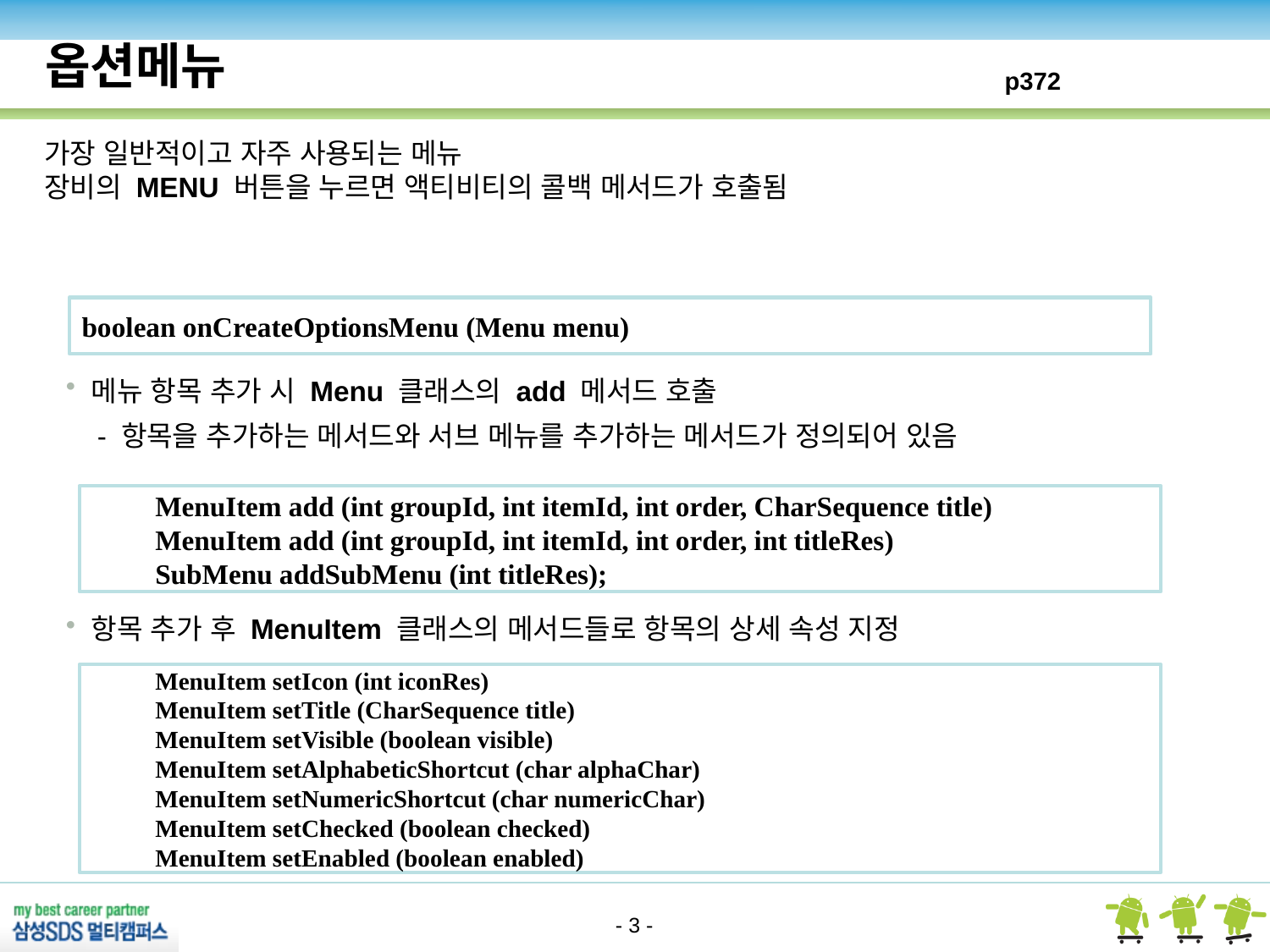

옵션메뉴
p372
가장 일반적이고 자주 사용되는 메뉴
장비의 MENU 버튼을 누르면 액티비티의 콜백 메서드가 호출됨

boolean onCreateOptionsMenu (Menu menu)
메뉴 항목 추가 시 Menu 클래스의 add 메서드 호출
    - 항목을 추가하는 메서드와 서브 메뉴를 추가하는 메서드가 정의되어 있음
MenuItem add (int groupId, int itemId, int order, CharSequence title)
MenuItem add (int groupId, int itemId, int order, int titleRes)
SubMenu addSubMenu (int titleRes);
항목 추가 후 MenuItem 클래스의 메서드들로 항목의 상세 속성 지정
MenuItem setIcon (int iconRes)
MenuItem setTitle (CharSequence title)
MenuItem setVisible (boolean visible)
MenuItem setAlphabeticShortcut (char alphaChar)
MenuItem setNumericShortcut (char numericChar)
MenuItem setChecked (boolean checked)
MenuItem setEnabled (boolean enabled)
- 3 -